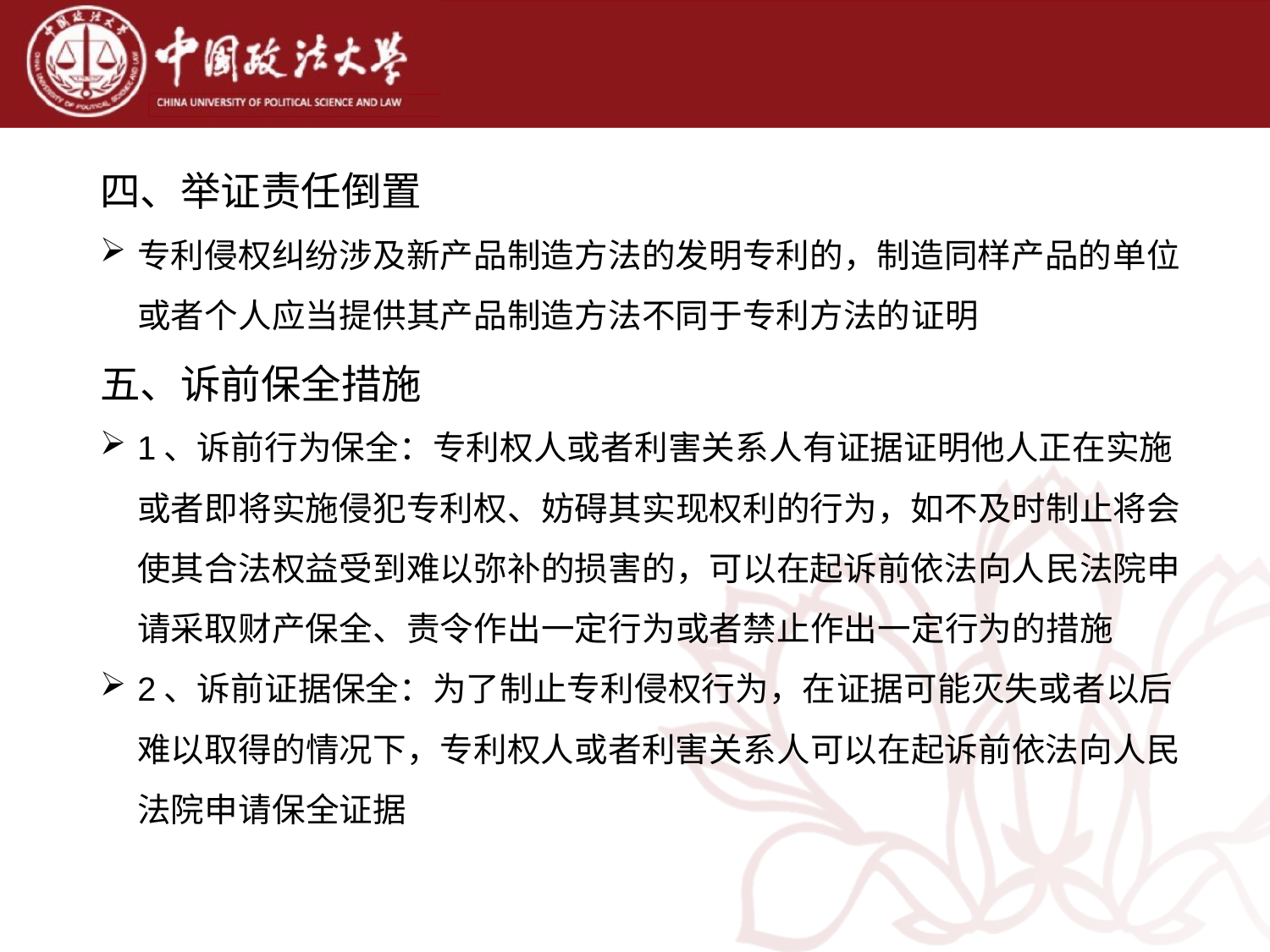

四、举证责任倒置
专利侵权纠纷涉及新产品制造方法的发明专利的，制造同样产品的单位或者个人应当提供其产品制造方法不同于专利方法的证明
五、诉前保全措施
1、诉前行为保全：专利权人或者利害关系人有证据证明他人正在实施或者即将实施侵犯专利权、妨碍其实现权利的行为，如不及时制止将会使其合法权益受到难以弥补的损害的，可以在起诉前依法向人民法院申请采取财产保全、责令作出一定行为或者禁止作出一定行为的措施
2、诉前证据保全：为了制止专利侵权行为，在证据可能灭失或者以后难以取得的情况下，专利权人或者利害关系人可以在起诉前依法向人民法院申请保全证据